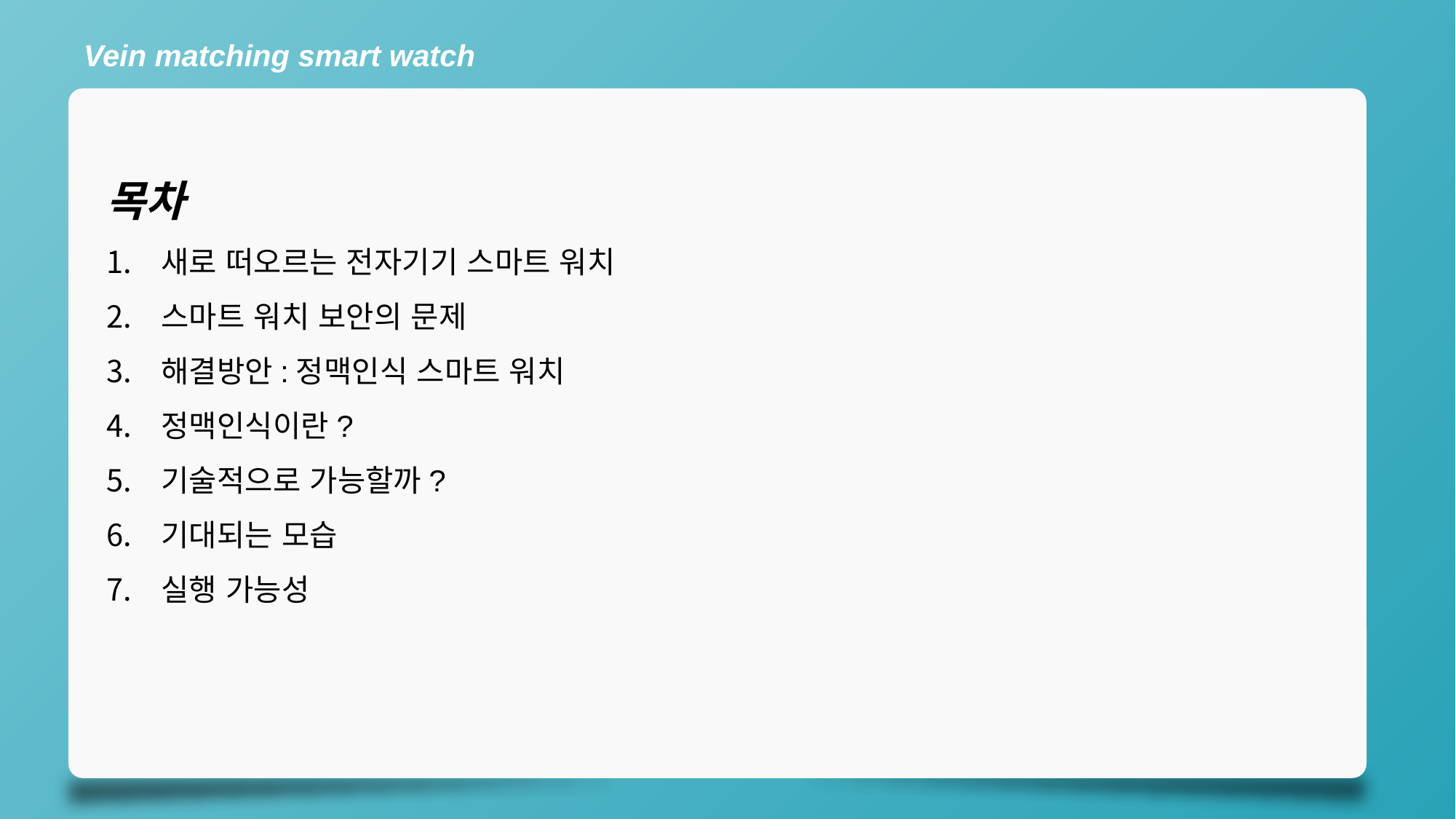

Vein matching smart watch

목차
새로 떠오르는 전자기기 스마트 워치
스마트 워치 보안의 문제
해결방안:정맥인식 스마트 워치
정맥인식이란?
기술적으로 가능할까?
기대되는 모습
실행 가능성